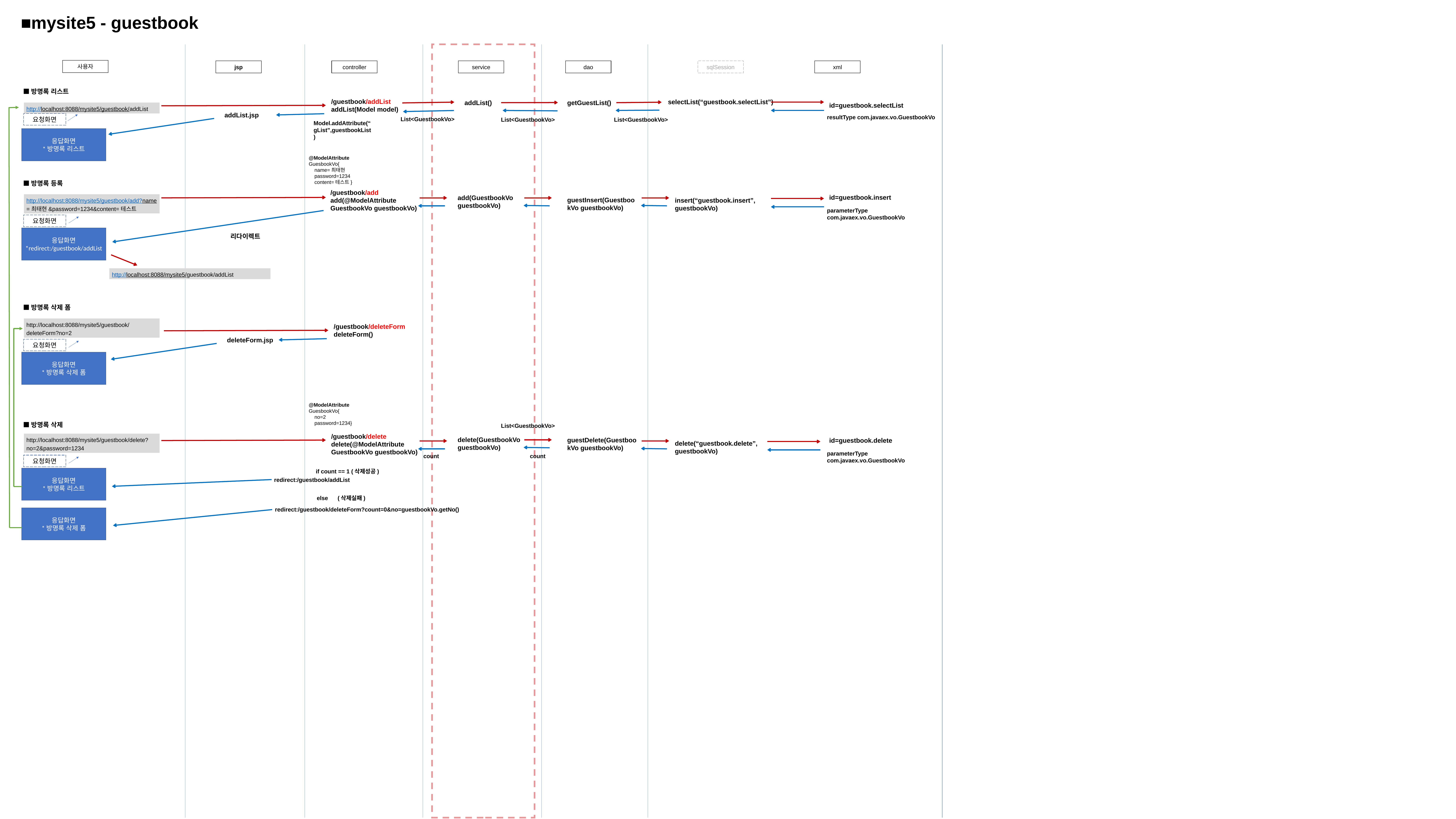

■mysite5 - guestbook

사용자
jsp
controller
service
dao
sqlSession
xml
■방명록 리스트
/guestbook/addList
addList(Model model)
selectList(“guestbook.selectList”)
addList()
getGuestList()
id=guestbook.selectList
http://localhost:8088/mysite5/guestbook/addList
addList.jsp
resultType com.javaex.vo.GuestbookVo
요청화면
List<GuestbookVo>
List<GuestbookVo>
List<GuestbookVo>
Model.addAttribute(“gList”,guestbookList)
응답화면
*방명록 리스트
@ModelAttribute
GuesbookVo{
    name=최태현
    password=1234
    content=테스트}
■방명록 등록
/guestbook/add
add(@ModelAttribute GuestbookVo guestbookVo)
id=guestbook.insert
add(GuestbookVo
guestbookVo)
http://localhost:8088/mysite5/guestbook/add?name=최태현&password=1234&content=테스트
guestInsert(GuestbookVo guestbookVo)
insert(“guestbook.insert”, guestbookVo)
parameterType com.javaex.vo.GuestbookVo
요청화면
응답화면
*redirect:/guestbook/addList
리다이렉트
http://localhost:8088/mysite5/guestbook/addList
■방명록 삭제 폼
http://localhost:8088/mysite5/guestbook/deleteForm?no=2
/guestbook/deleteForm
deleteForm()
deleteForm.jsp
요청화면
응답화면
*방명록 삭제 폼
@ModelAttribute
GuesbookVo{
    no=2
    password=1234}
■방명록 삭제
List<GuestbookVo>
/guestbook/delete
delete(@ModelAttribute GuestbookVo guestbookVo)
http://localhost:8088/mysite5/guestbook/delete?no=2&password=1234
delete(GuestbookVo
guestbookVo)
guestDelete(GuestbookVo guestbookVo)
id=guestbook.delete
delete(“guestbook.delete”, guestbookVo)
parameterType com.javaex.vo.GuestbookVo
count
count
요청화면
if count == 1 (삭제성공)
응답화면
*방명록 리스트
redirect:/guestbook/addList
else      (삭제실패)
redirect:/guestbook/deleteForm?count=0&no=guestbookVo.getNo()
응답화면
*방명록 삭제 폼